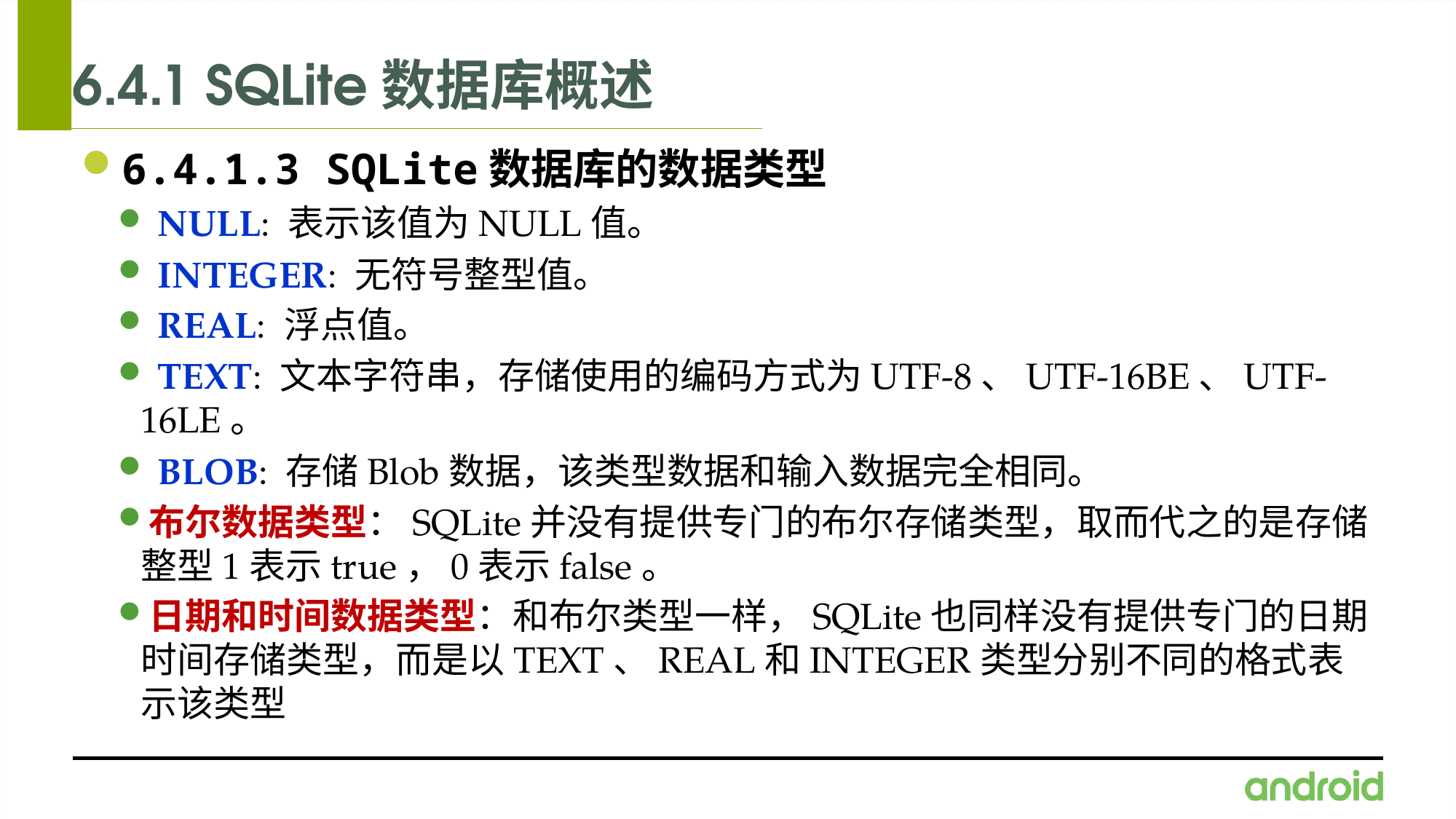

# 6.4.1 SQLite数据库概述
6.4.1.3 SQLite数据库的数据类型
 NULL: 表示该值为NULL值。
 INTEGER: 无符号整型值。
 REAL: 浮点值。
 TEXT: 文本字符串，存储使用的编码方式为UTF-8、UTF-16BE、UTF-16LE。
 BLOB: 存储Blob数据，该类型数据和输入数据完全相同。
布尔数据类型：SQLite并没有提供专门的布尔存储类型，取而代之的是存储整型1表示true，0表示false。
日期和时间数据类型：和布尔类型一样，SQLite也同样没有提供专门的日期时间存储类型，而是以TEXT、REAL和INTEGER类型分别不同的格式表示该类型